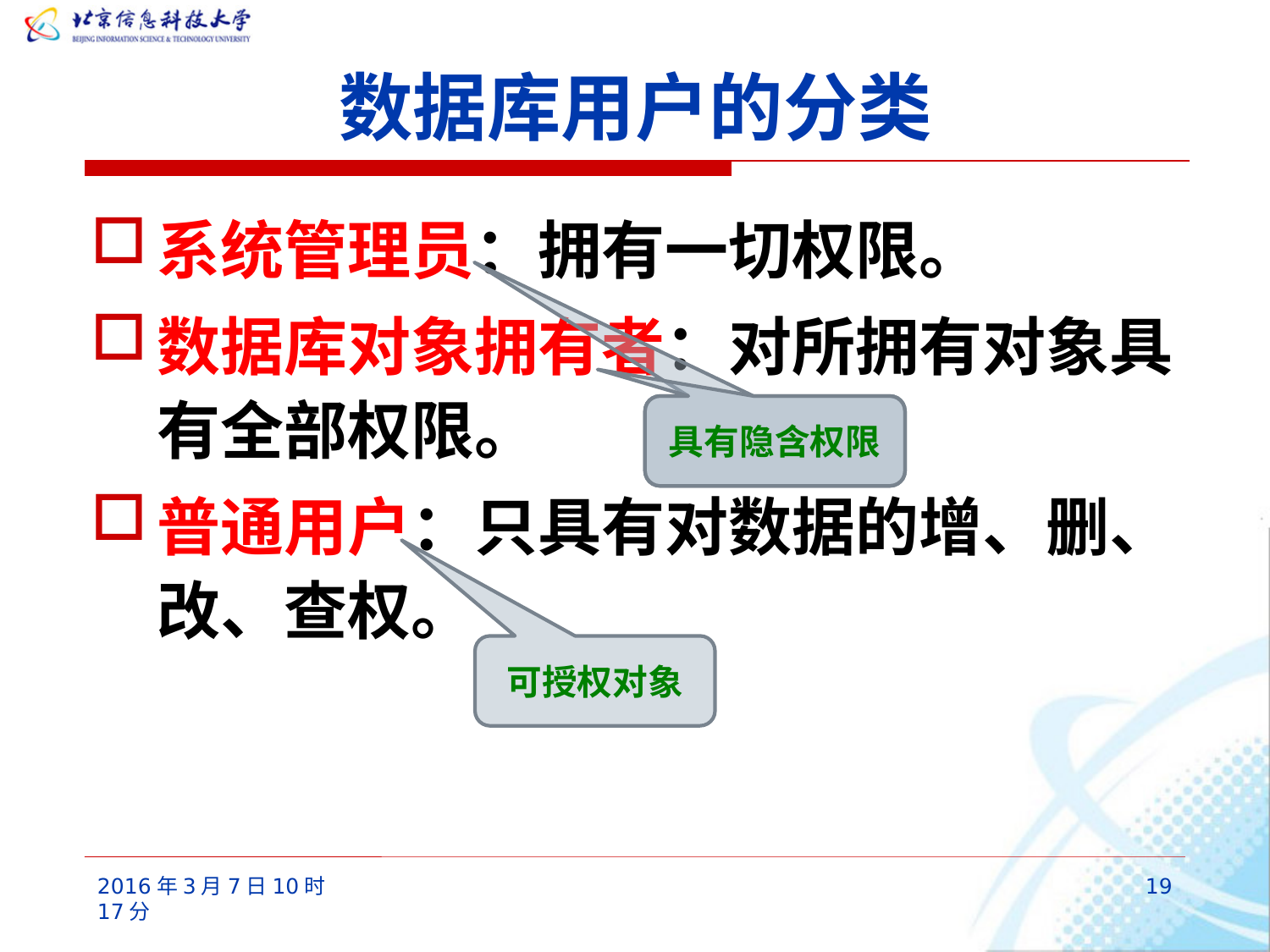

# 数据库用户的分类
系统管理员：拥有一切权限。
数据库对象拥有者：对所拥有对象具有全部权限。
普通用户：只具有对数据的增、删、改、查权。

具有隐含权限
可授权对象
2016年3月7日10时17分
19